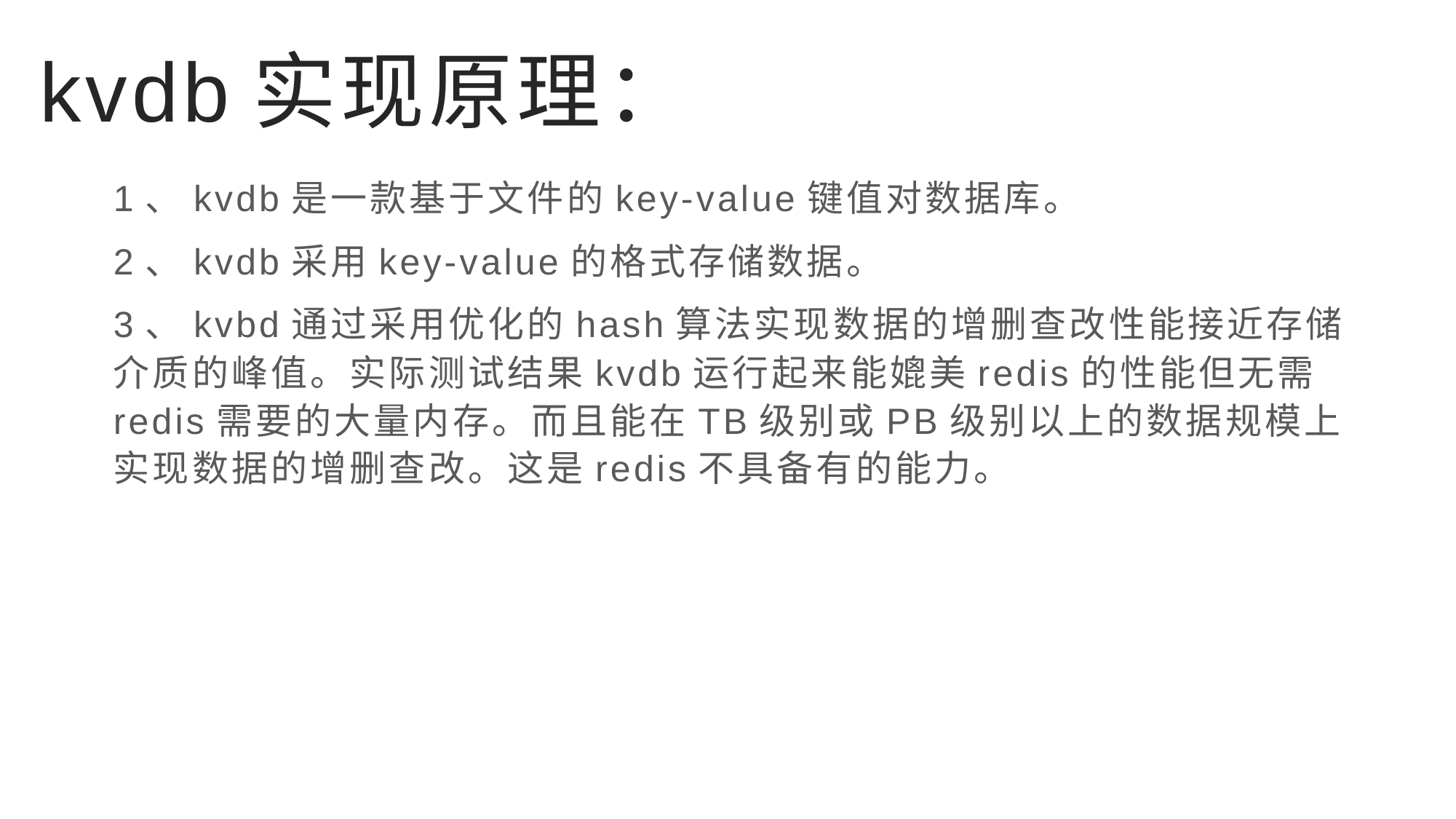

# kvdb实现原理：
1、kvdb是一款基于文件的key-value键值对数据库。
2、kvdb采用key-value的格式存储数据。
3、kvbd通过采用优化的hash算法实现数据的增删查改性能接近存储介质的峰值。实际测试结果kvdb运行起来能媲美redis的性能但无需redis需要的大量内存。而且能在TB级别或PB级别以上的数据规模上实现数据的增删查改。这是redis不具备有的能力。